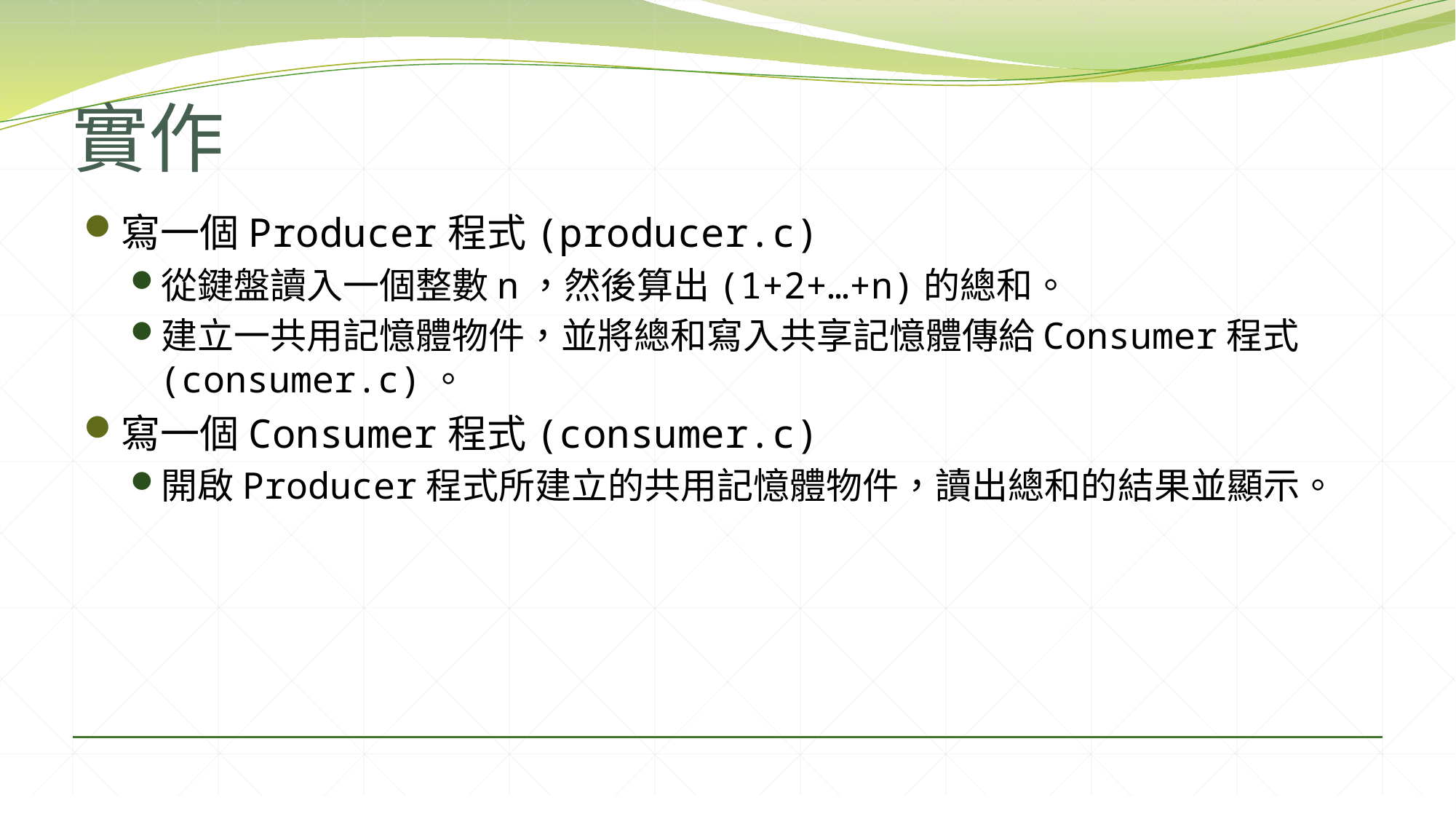

# 實作
寫一個Producer程式(producer.c)
從鍵盤讀入一個整數n，然後算出(1+2+…+n)的總和。
建立一共用記憶體物件，並將總和寫入共享記憶體傳給Consumer程式(consumer.c)。
寫一個Consumer程式(consumer.c)
開啟Producer程式所建立的共用記憶體物件，讀出總和的結果並顯示。